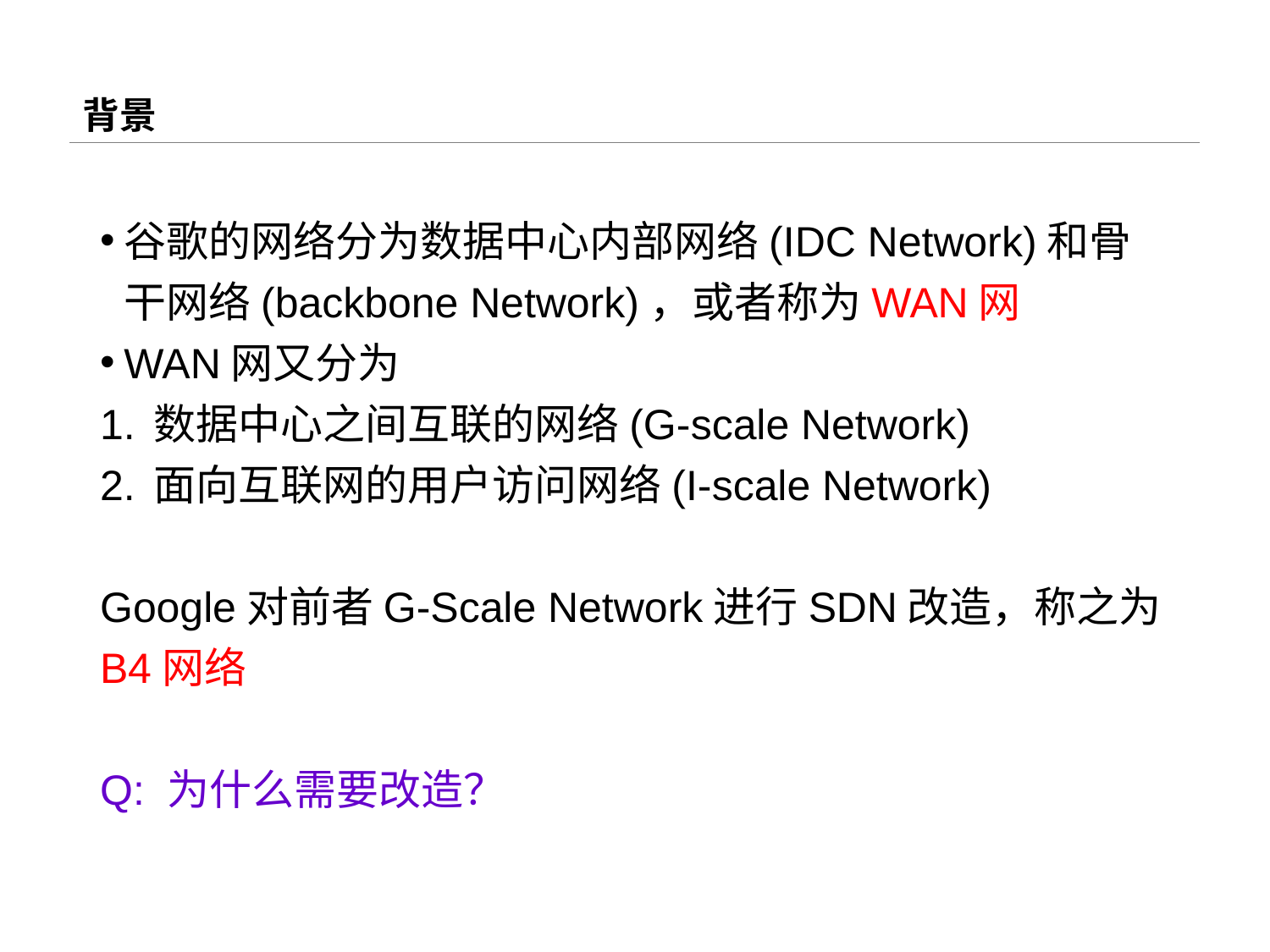

# 背景
谷歌的网络分为数据中心内部网络(IDC Network)和骨干网络(backbone Network)，或者称为WAN网
WAN网又分为
数据中心之间互联的网络(G-scale Network)
面向互联网的用户访问网络(I-scale Network)

Google对前者G-Scale Network进行SDN改造，称之为B4网络

Q: 为什么需要改造？